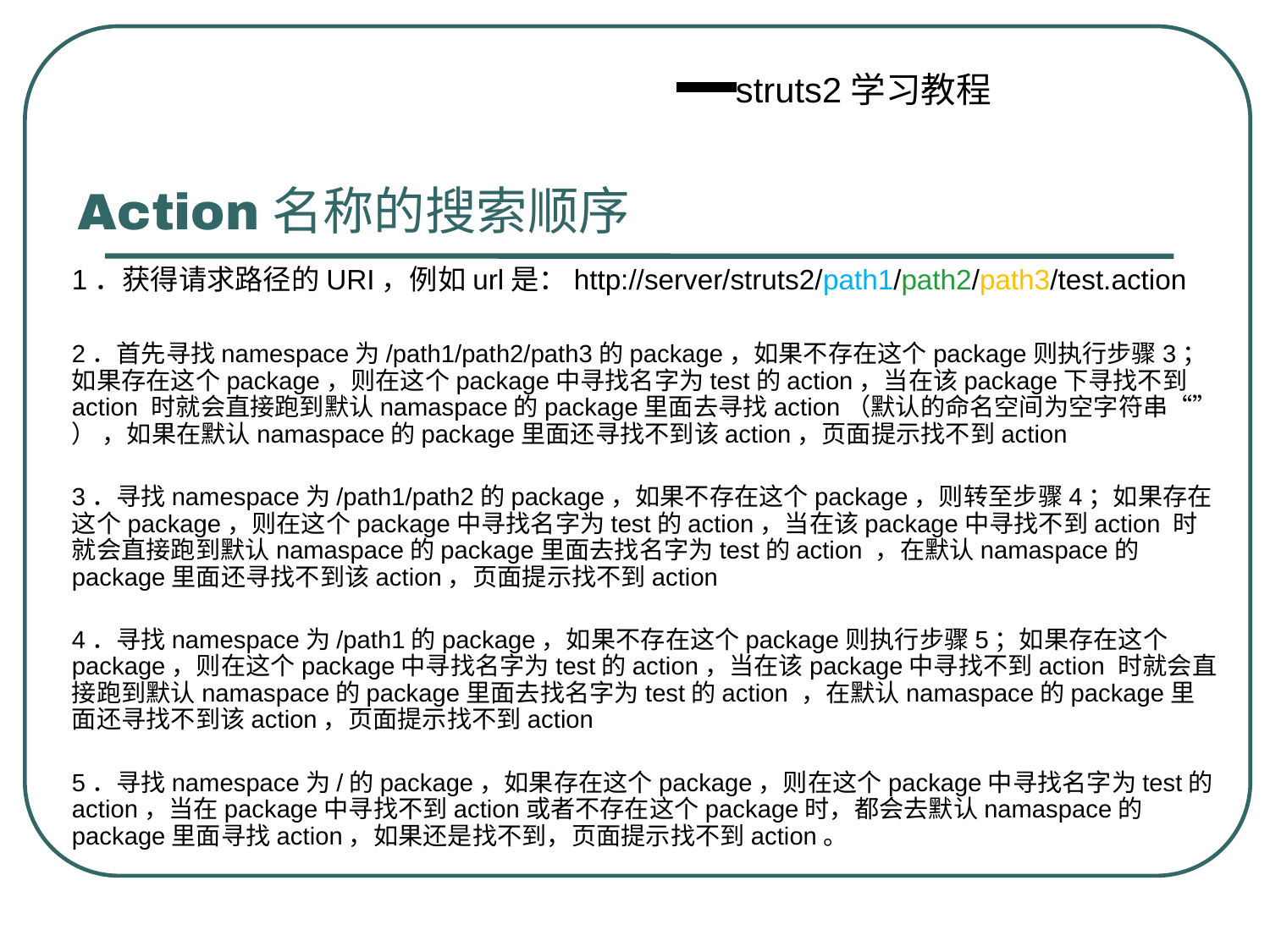

Action名称的搜索顺序
1．获得请求路径的URI，例如url是：http://server/struts2/path1/path2/path3/test.action

2．首先寻找namespace为/path1/path2/path3的package，如果不存在这个package则执行步骤3；如果存在这个package，则在这个package中寻找名字为test的action，当在该package下寻找不到action 时就会直接跑到默认namaspace的package里面去寻找action（默认的命名空间为空字符串“” ） ，如果在默认namaspace的package里面还寻找不到该action，页面提示找不到action

3．寻找namespace为/path1/path2的package，如果不存在这个package，则转至步骤4；如果存在这个package，则在这个package中寻找名字为test的action，当在该package中寻找不到action 时就会直接跑到默认namaspace的package里面去找名字为test的action ，在默认namaspace的package里面还寻找不到该action，页面提示找不到action

4．寻找namespace为/path1的package，如果不存在这个package则执行步骤5；如果存在这个package，则在这个package中寻找名字为test的action，当在该package中寻找不到action 时就会直接跑到默认namaspace的package里面去找名字为test的action ，在默认namaspace的package里面还寻找不到该action，页面提示找不到action

5．寻找namespace为/的package，如果存在这个package，则在这个package中寻找名字为test的action，当在package中寻找不到action或者不存在这个package时，都会去默认namaspace的package里面寻找action，如果还是找不到，页面提示找不到action。